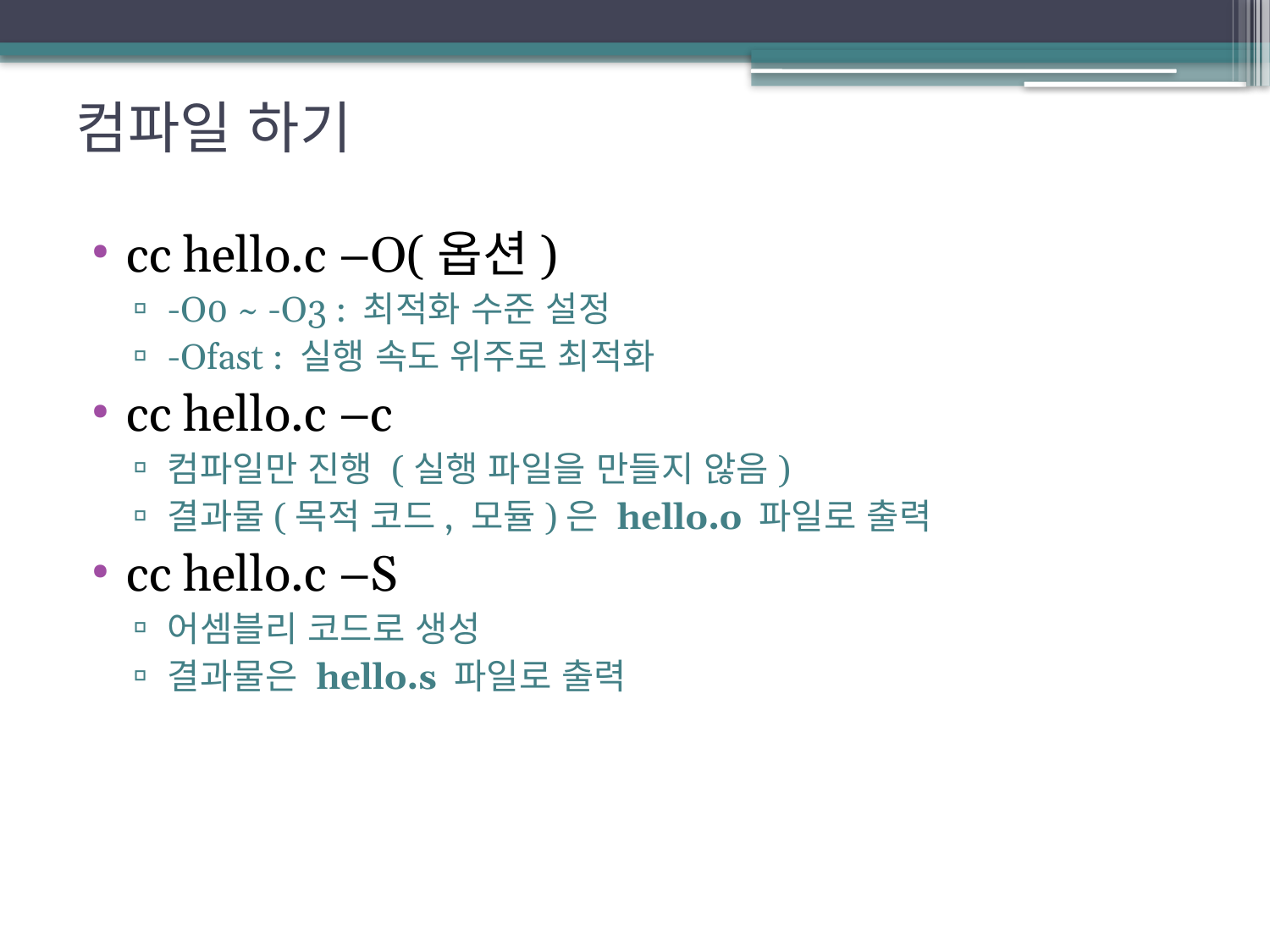

# 컴파일 하기
cc hello.c –O(옵션)
-O0 ~ -O3 : 최적화 수준 설정
-Ofast : 실행 속도 위주로 최적화
cc hello.c –c
컴파일만 진행 (실행 파일을 만들지 않음)
결과물(목적 코드, 모듈)은 hello.o 파일로 출력
cc hello.c –S
어셈블리 코드로 생성
결과물은 hello.s 파일로 출력